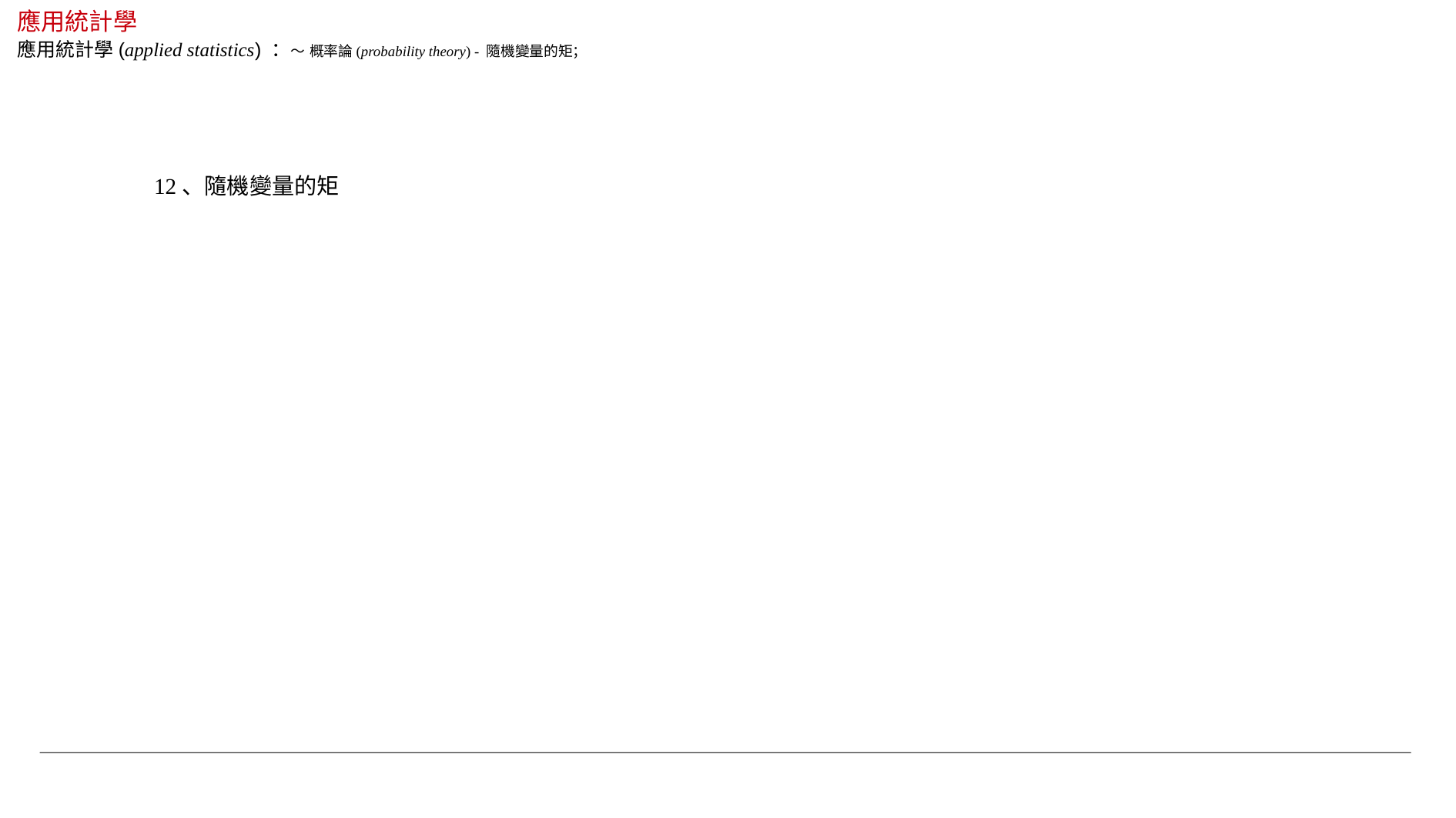

應用統計學
應用統計學(applied statistics) ：～ 概率論(probability theory) - 隨機變量的矩；
12、隨機變量的矩